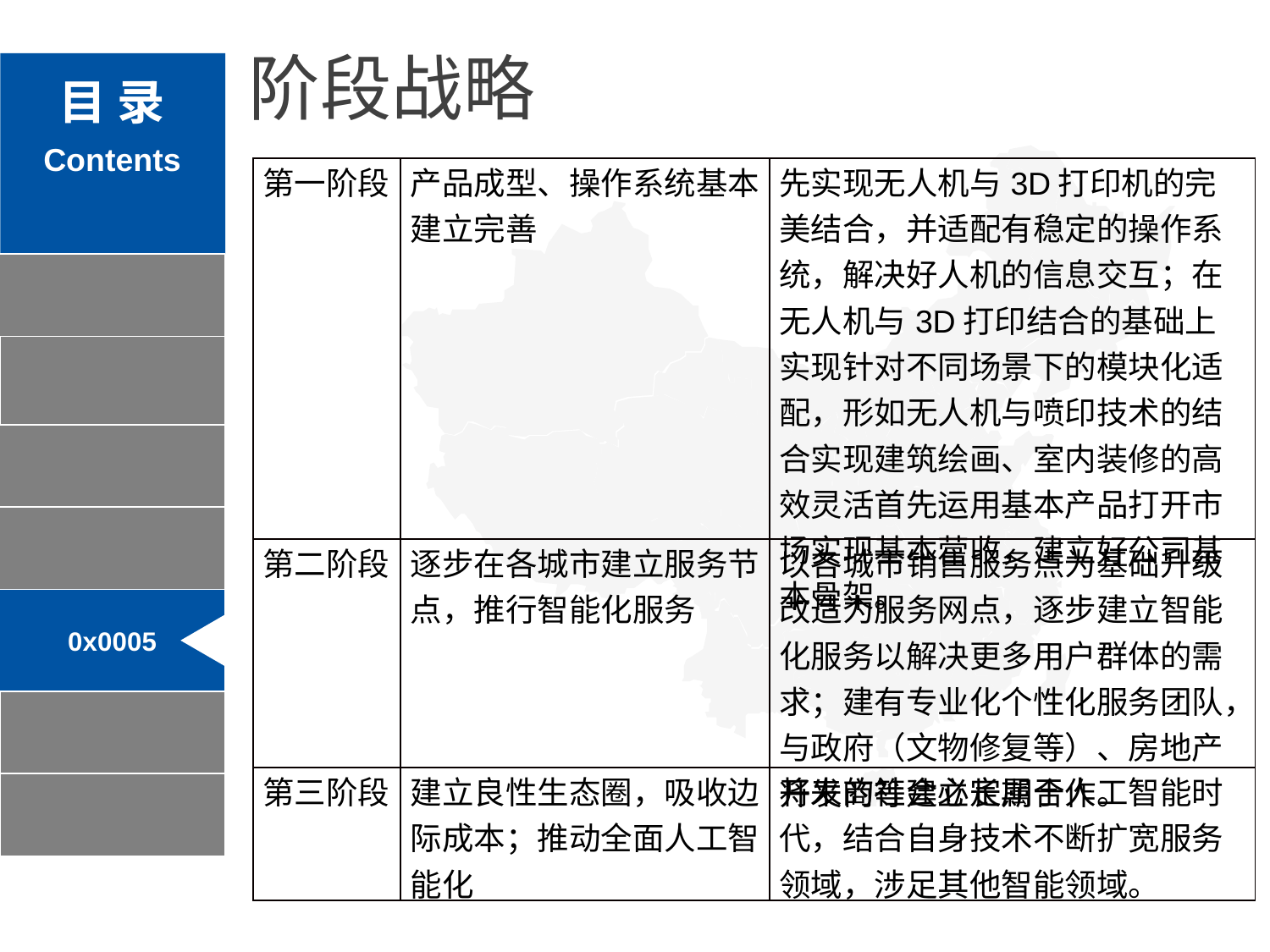

阶段战略

目 录
Contents

0x0005

| 第一阶段 | 产品成型、操作系统基本建立完善 | 先实现无人机与3D打印机的完美结合，并适配有稳定的操作系统，解决好人机的信息交互；在无人机与3D打印结合的基础上实现针对不同场景下的模块化适配，形如无人机与喷印技术的结合实现建筑绘画、室内装修的高效灵活首先运用基本产品打开市场实现基本营收，建立好公司基本骨架。 |
| --- | --- | --- |
| 第二阶段 | 逐步在各城市建立服务节点，推行智能化服务 | 以各城市销售服务点为基础升级改造为服务网点，逐步建立智能化服务以解决更多用户群体的需求；建有专业化个性化服务团队，与政府（文物修复等）、房地产开发商等建立长期合作。 |
| 第三阶段 | 建立良性生态圈，吸收边际成本；推动全面人工智能化 | 将来的社会必定属于人工智能时代，结合自身技术不断扩宽服务领域，涉足其他智能领域。 |